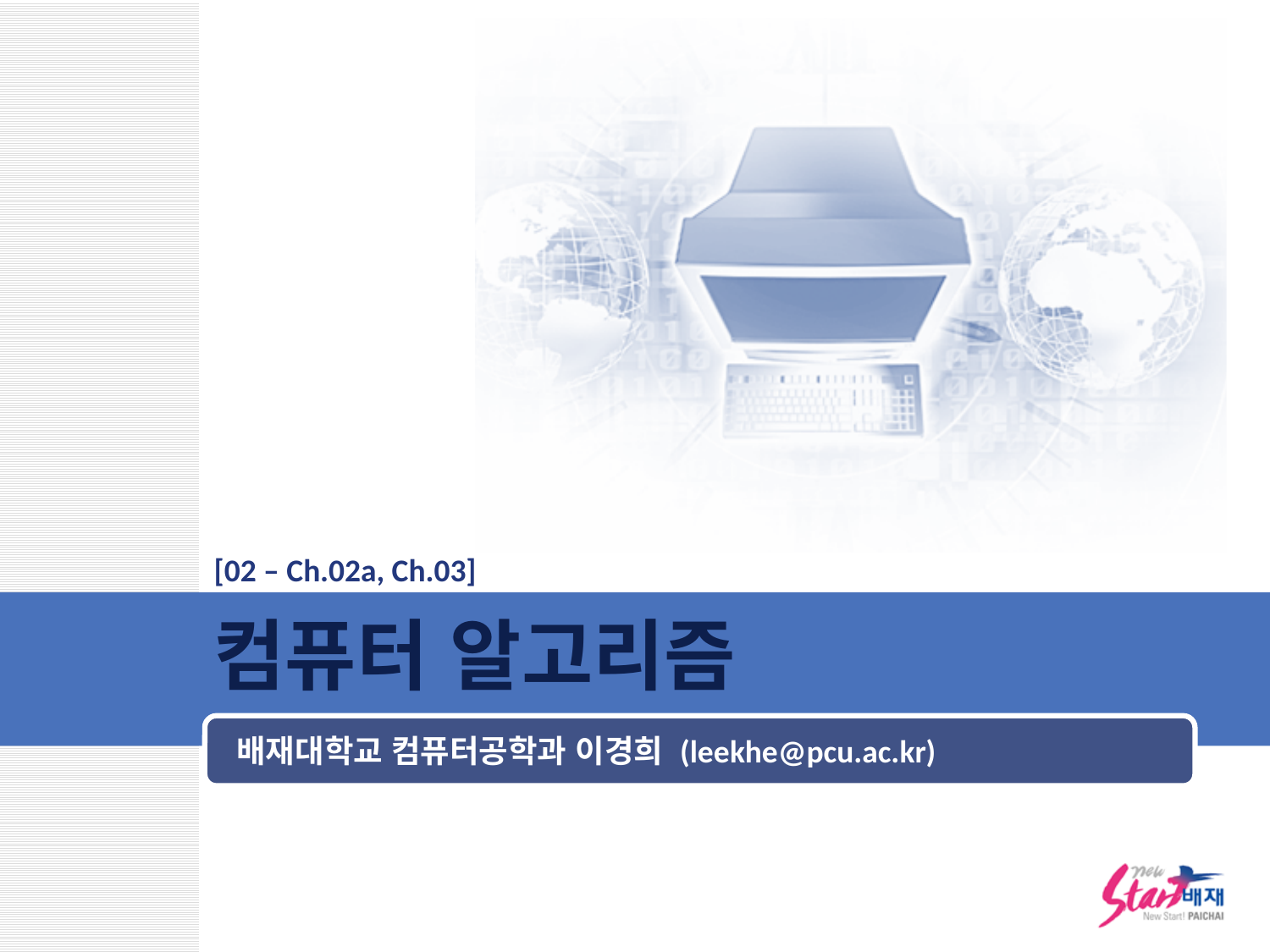

# [02 – Ch.02a, Ch.03] 컴퓨터 알고리즘
배재대학교 컴퓨터공학과 이경희 (leekhe@pcu.ac.kr)